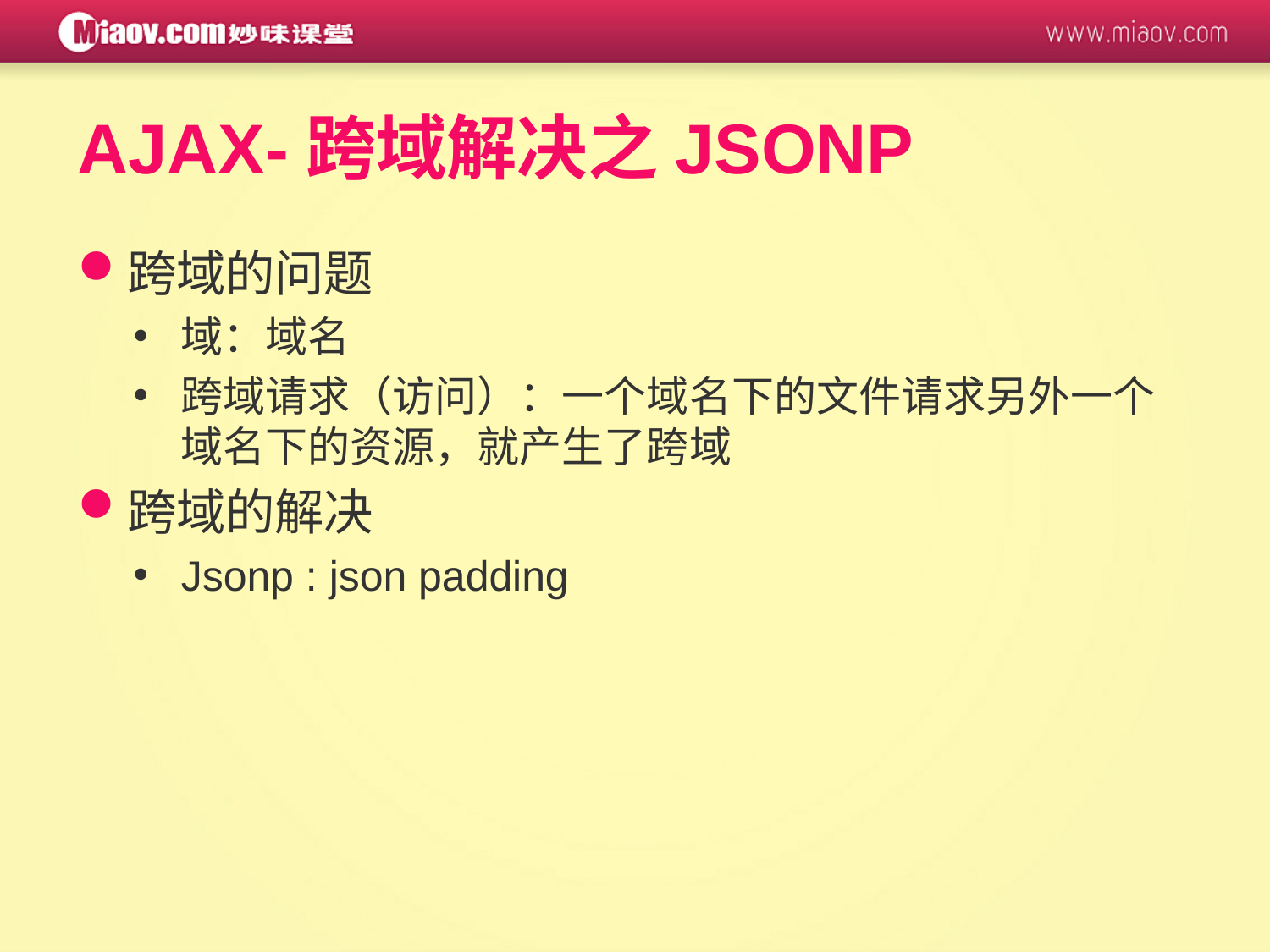

# AJAX-跨域解决之JSONP
跨域的问题
域：域名
跨域请求（访问）：一个域名下的文件请求另外一个域名下的资源，就产生了跨域
跨域的解决
Jsonp : json padding